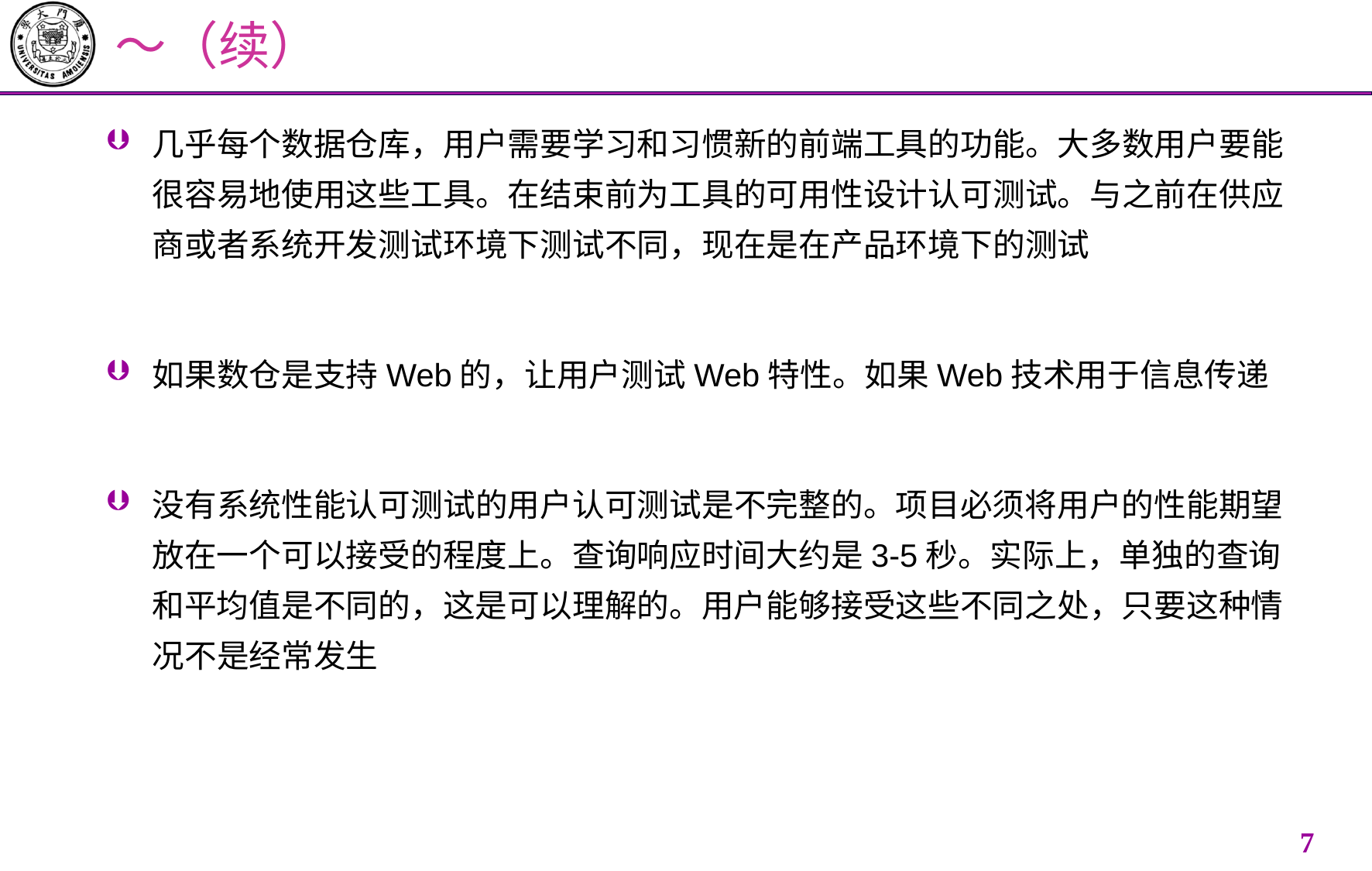

# ～（续）
几乎每个数据仓库，用户需要学习和习惯新的前端工具的功能。大多数用户要能很容易地使用这些工具。在结束前为工具的可用性设计认可测试。与之前在供应商或者系统开发测试环境下测试不同，现在是在产品环境下的测试

如果数仓是支持Web的，让用户测试Web特性。如果Web技术用于信息传递

没有系统性能认可测试的用户认可测试是不完整的。项目必须将用户的性能期望放在一个可以接受的程度上。查询响应时间大约是3-5秒。实际上，单独的查询和平均值是不同的，这是可以理解的。用户能够接受这些不同之处，只要这种情况不是经常发生
7